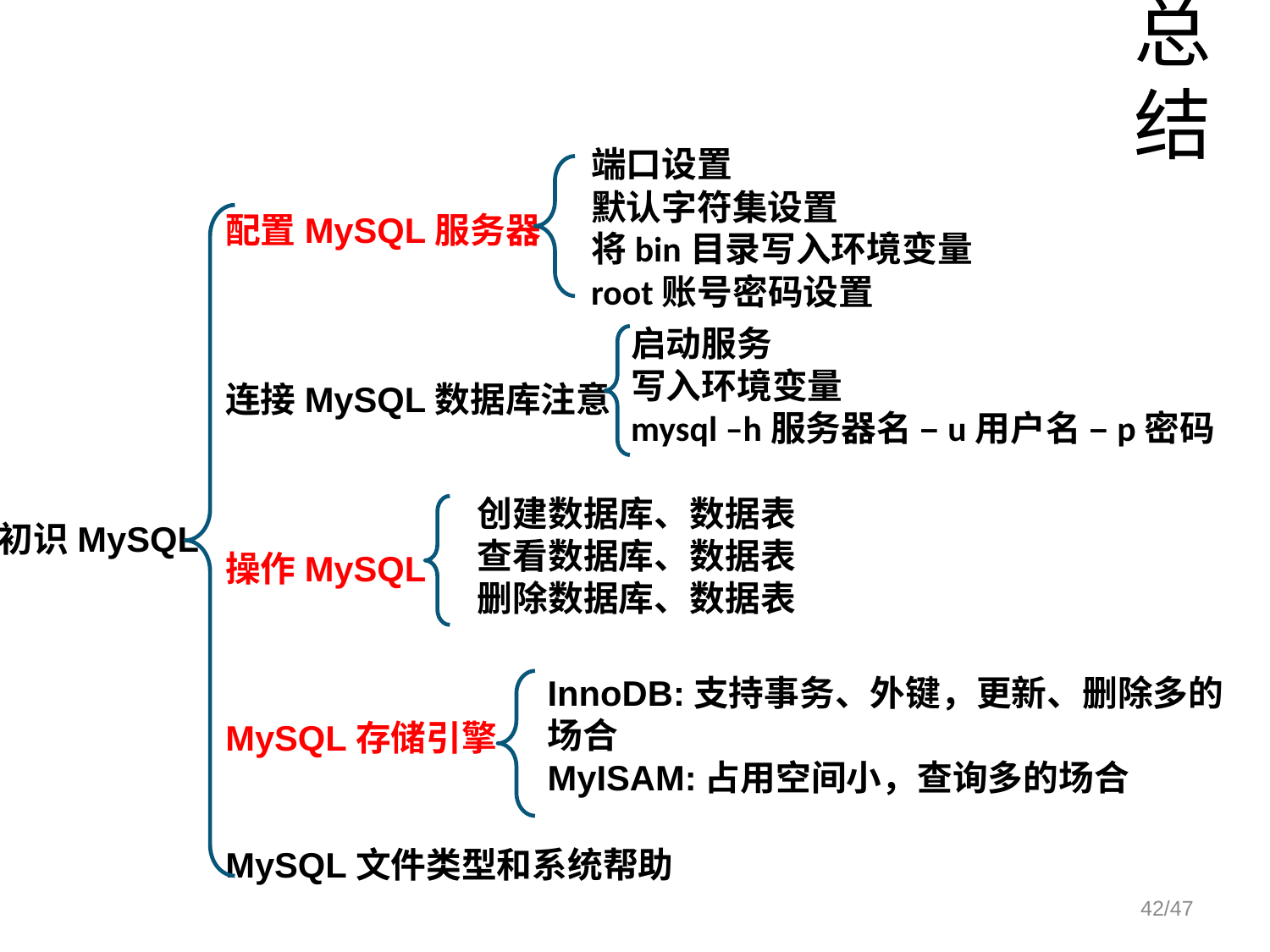

# 总结
端口设置
默认字符集设置
将bin目录写入环境变量
root账号密码设置

配置MySQL服务器

连接MySQL数据库注意

操作MySQL

MySQL存储引擎

MySQL文件类型和系统帮助

三大范式内容

启动服务
写入环境变量
mysql –h服务器名 –u用户名 –p密码

创建数据库、数据表
查看数据库、数据表
删除数据库、数据表

初识MySQL
InnoDB:支持事务、外键，更新、删除多的场合
MyISAM:占用空间小，查询多的场合

42/47